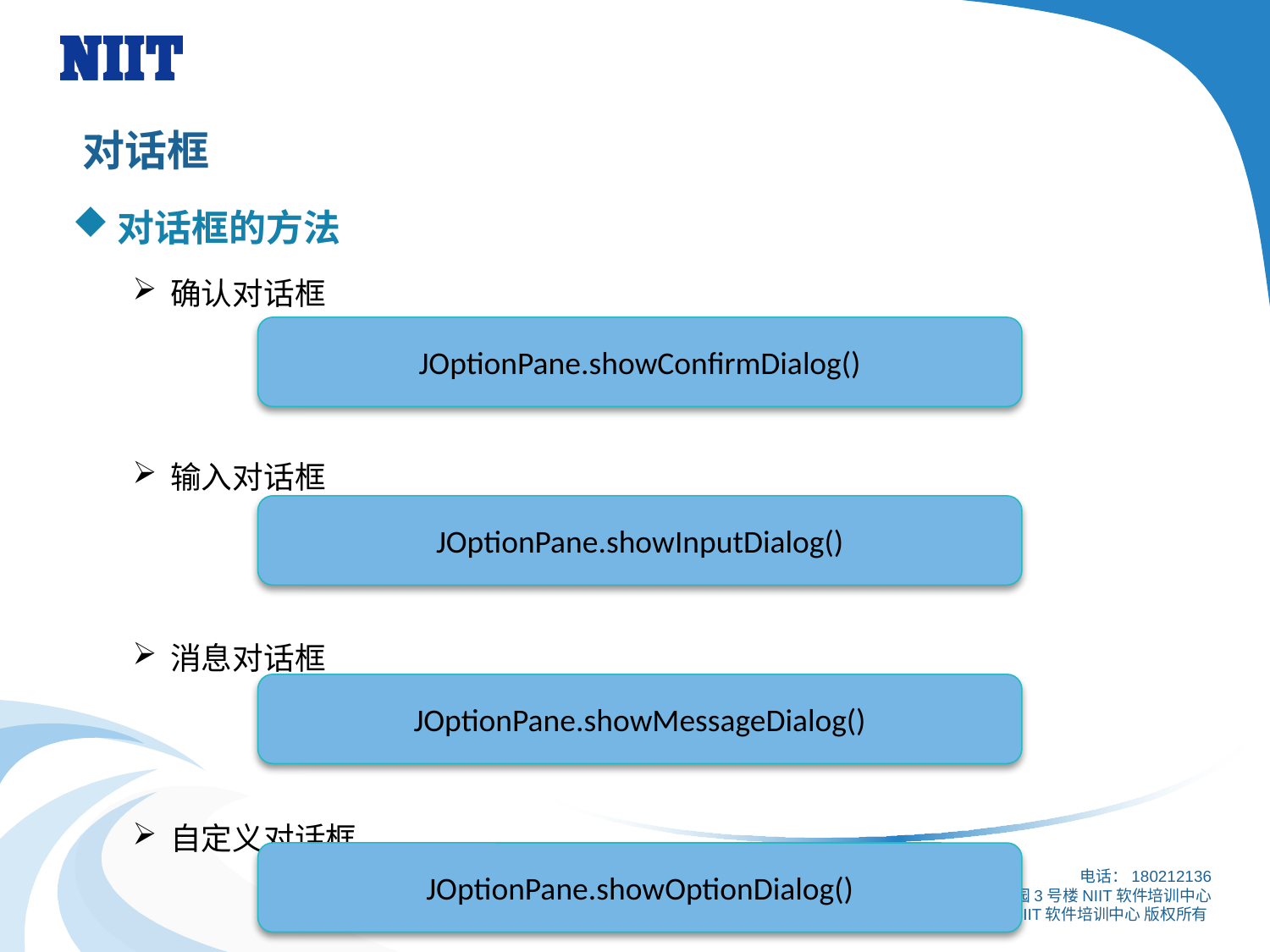

# 对话框
对话框的方法
确认对话框

输入对话框

消息对话框

自定义对话框

JOptionPane.showConfirmDialog()
JOptionPane.showInputDialog()
JOptionPane.showMessageDialog()
JOptionPane.showOptionDialog()